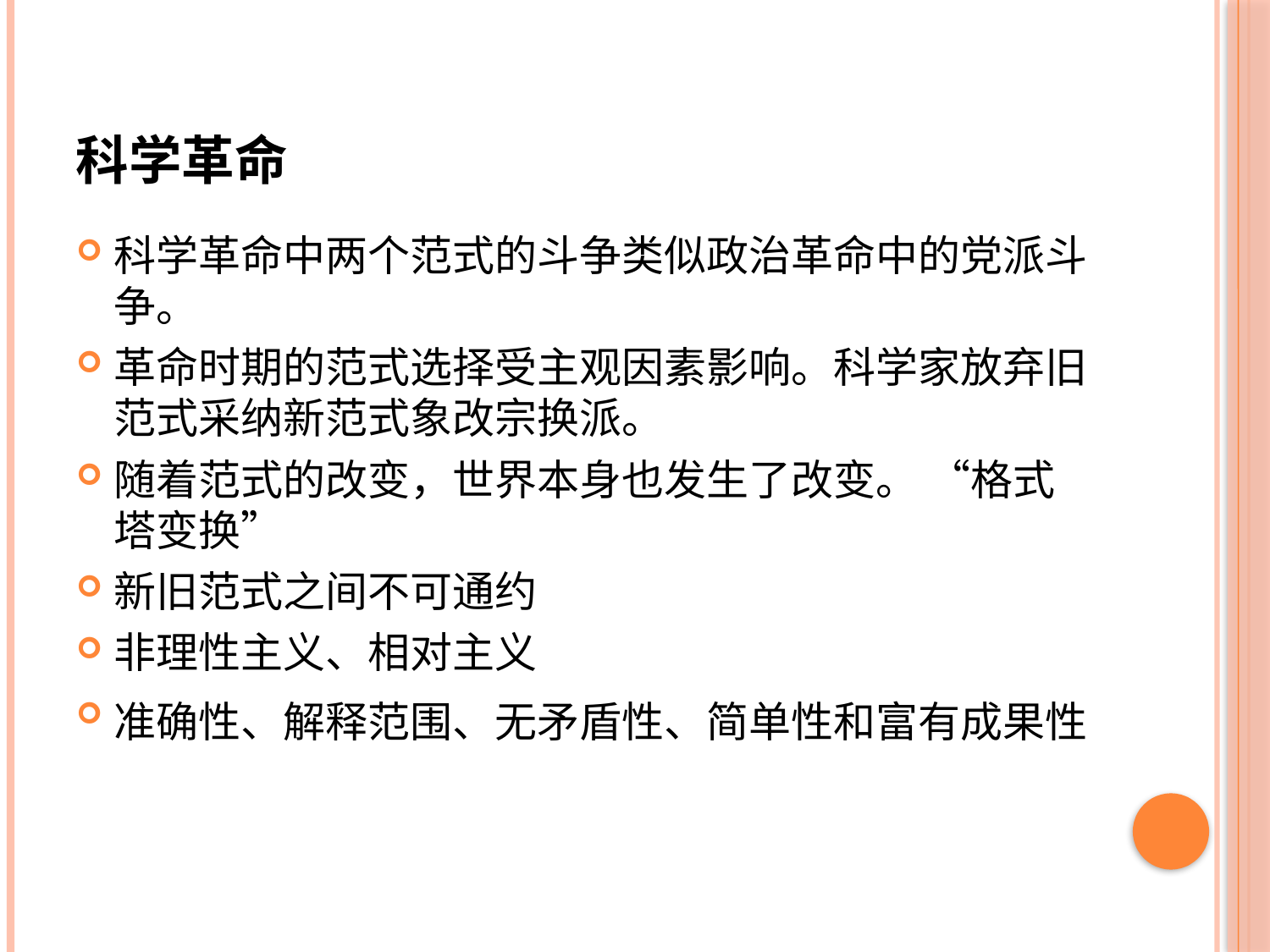

# 科学革命
科学革命中两个范式的斗争类似政治革命中的党派斗争。
革命时期的范式选择受主观因素影响。科学家放弃旧范式采纳新范式象改宗换派。
随着范式的改变，世界本身也发生了改变。 “格式塔变换”
新旧范式之间不可通约
非理性主义、相对主义
准确性、解释范围、无矛盾性、简单性和富有成果性